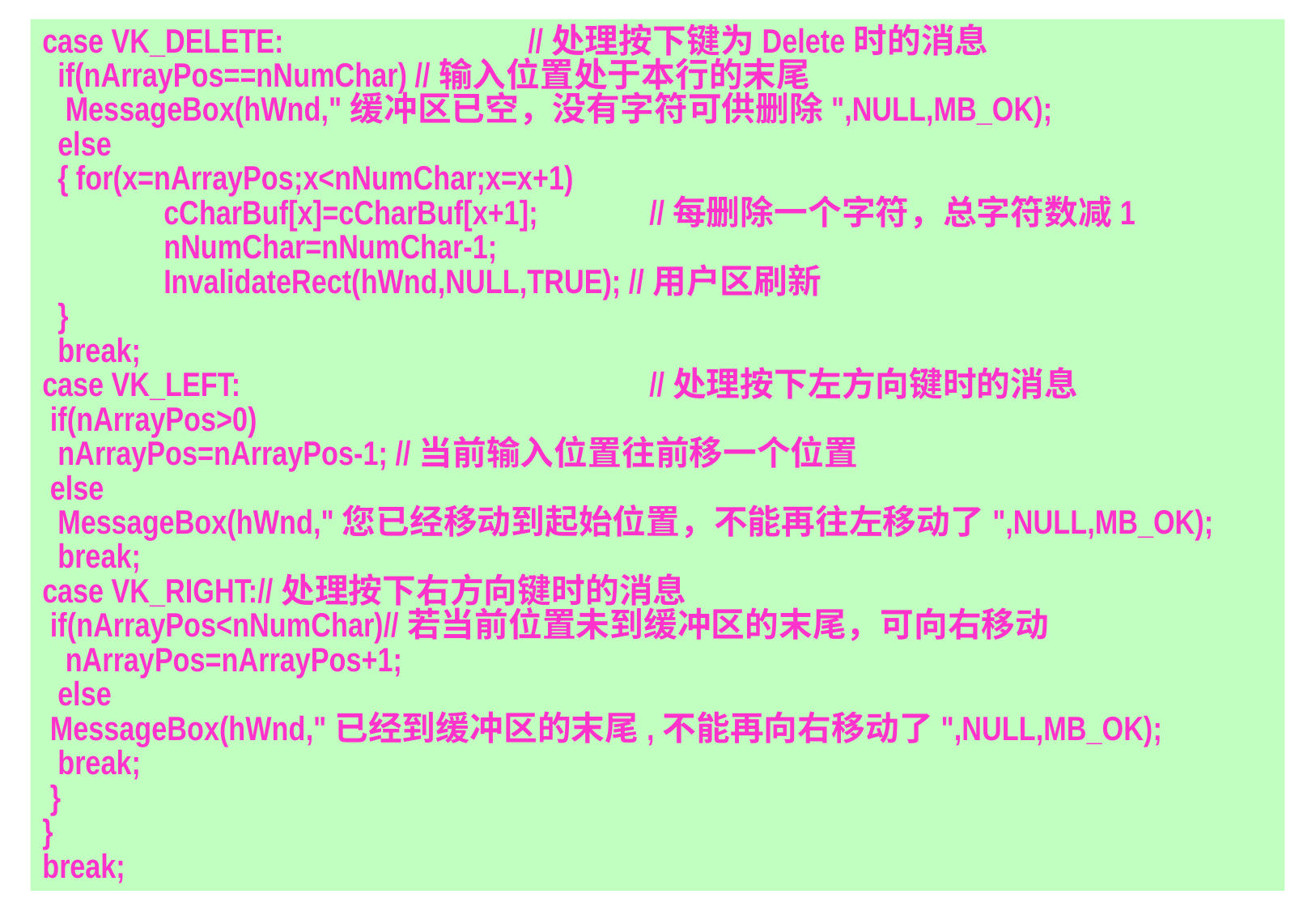

case VK_DELETE:			//处理按下键为Delete时的消息
  if(nArrayPos==nNumChar) //输入位置处于本行的末尾
   MessageBox(hWnd,"缓冲区已空，没有字符可供删除",NULL,MB_OK);
  else
  { for(x=nArrayPos;x<nNumChar;x=x+1)
	cCharBuf[x]=cCharBuf[x+1];	//每删除一个字符，总字符数减1
	nNumChar=nNumChar-1;
	InvalidateRect(hWnd,NULL,TRUE); //用户区刷新
  }
  break;
case VK_LEFT: 				//处理按下左方向键时的消息
 if(nArrayPos>0)
  nArrayPos=nArrayPos-1; //当前输入位置往前移一个位置
 else
  MessageBox(hWnd,"您已经移动到起始位置，不能再往左移动了",NULL,MB_OK);
  break;
case VK_RIGHT://处理按下右方向键时的消息
 if(nArrayPos<nNumChar)//若当前位置未到缓冲区的末尾，可向右移动
   nArrayPos=nArrayPos+1;
  else
 MessageBox(hWnd,"已经到缓冲区的末尾,不能再向右移动了",NULL,MB_OK);
  break;
 }
}
break;